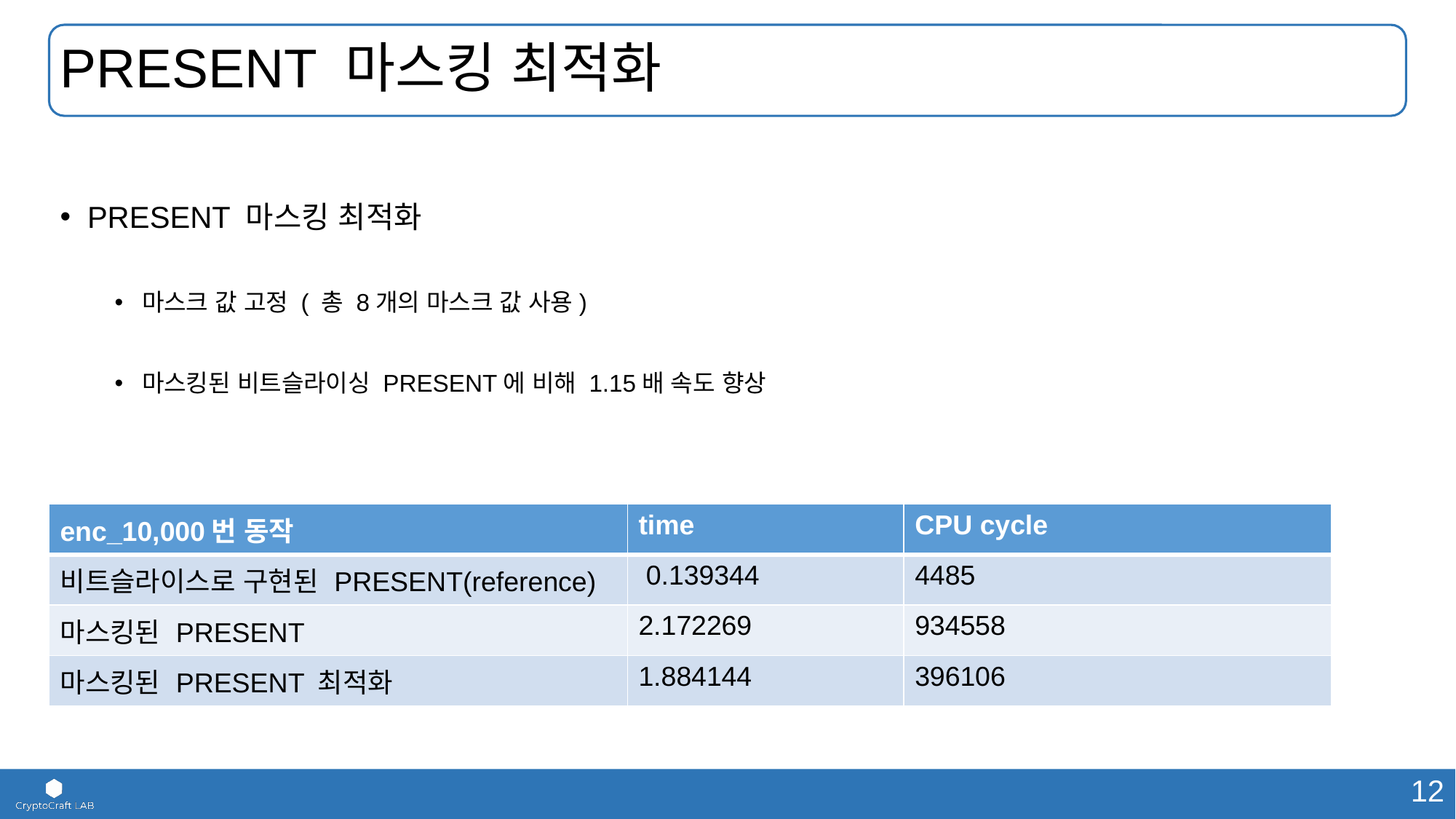

# PRESENT 마스킹 최적화

PRESENT 마스킹 최적화

마스크 값 고정 ( 총 8개의 마스크 값 사용)

마스킹된 비트슬라이싱 PRESENT에 비해 1.15배 속도 향상

| enc\_10,000번 동작 | time | CPU cycle |
| --- | --- | --- |
| 비트슬라이스로 구현된 PRESENT(reference) | 0.139344 | 4485 |
| 마스킹된 PRESENT | 2.172269 | 934558 |
| 마스킹된 PRESENT 최적화 | 1.884144 | 396106 |